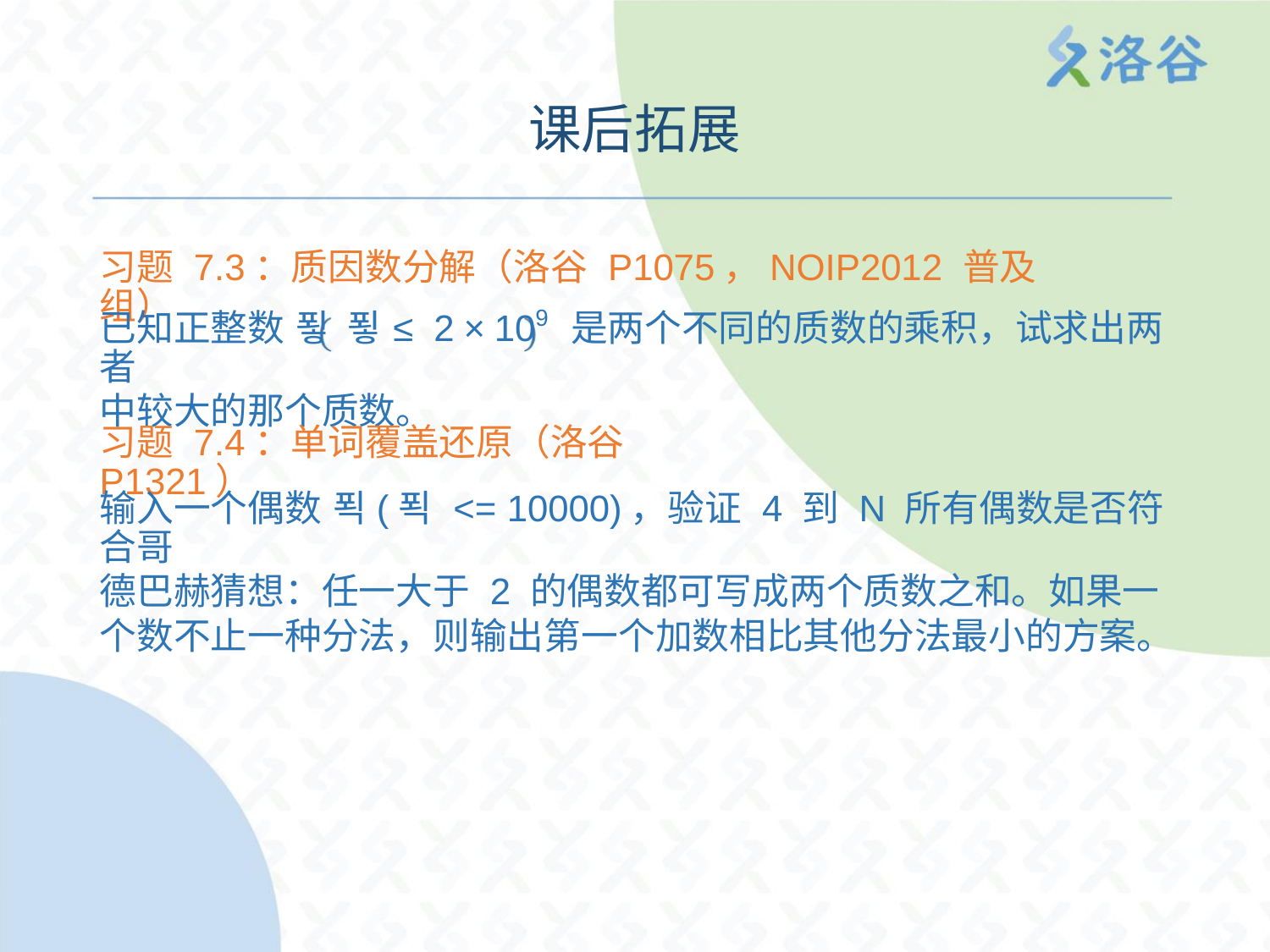

课后拓展
习题 7.3：质因数分解（洛谷 P1075，NOIP2012 普及组）
已知正整数 푛 푛 ≤ 2 × 109 是两个不同的质数的乘积，试求出两者
中较大的那个质数。
习题 7.4：单词覆盖还原（洛谷 P1321）
输入一个偶数 푁(푁 <= 10000)，验证 4 到 N 所有偶数是否符合哥
德巴赫猜想：任一大于 2 的偶数都可写成两个质数之和。如果一
个数不止一种分法，则输出第一个加数相比其他分法最小的方案。